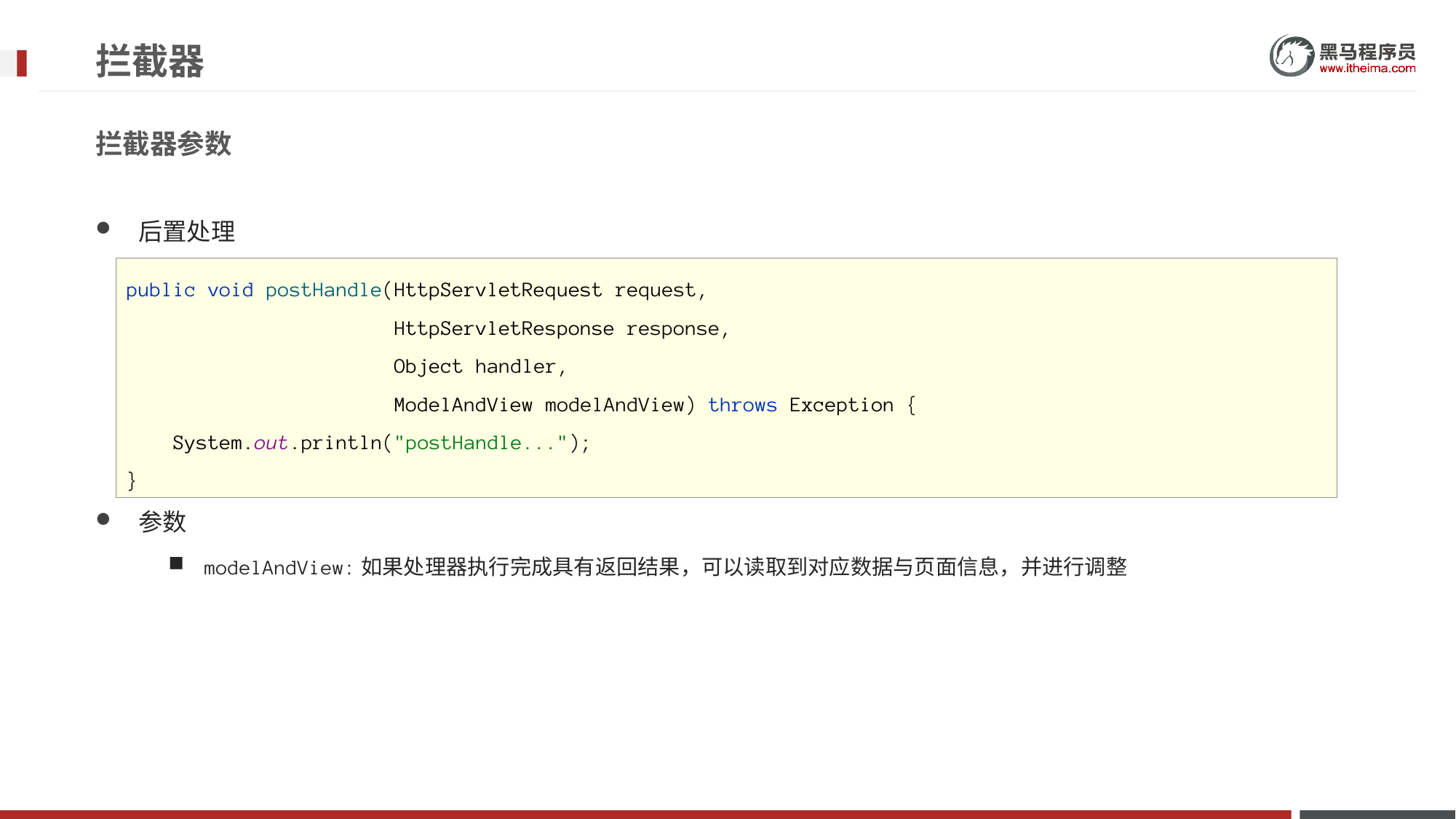

# 拦截器
拦截器参数
后置处理

参数
modelAndView:如果处理器执行完成具有返回结果，可以读取到对应数据与页面信息，并进行调整
public void postHandle(HttpServletRequest request,
                       HttpServletResponse response,
                       Object handler,
                       ModelAndView modelAndView) throws Exception {
    System.out.println("postHandle...");
}